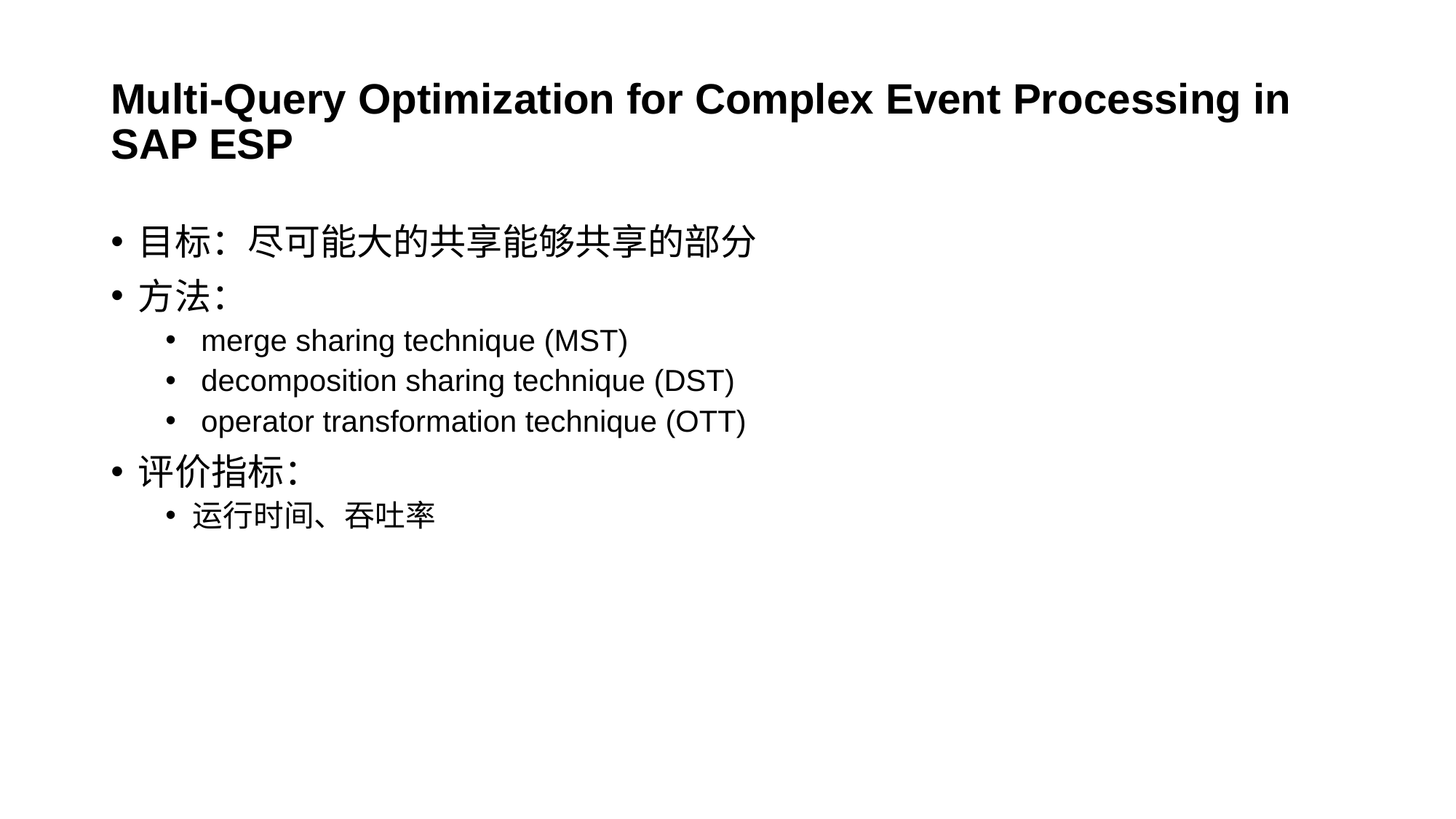

# Multi-Query Optimization for Complex Event Processing in SAP ESP
目标：尽可能大的共享能够共享的部分
方法：
 merge sharing technique (MST)
 decomposition sharing technique (DST)
 operator transformation technique (OTT)
评价指标：
运行时间、吞吐率